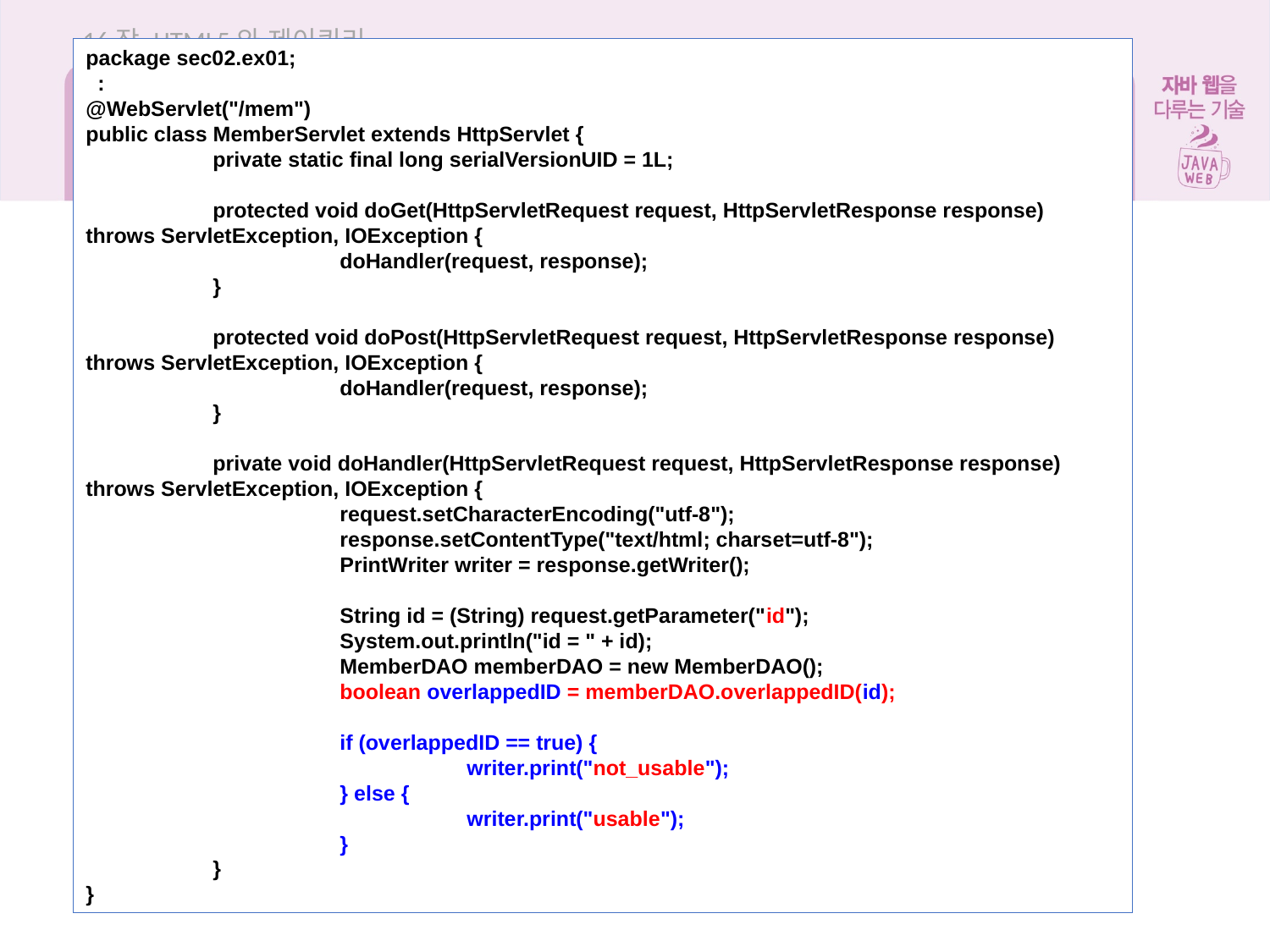

16장 HTML5와 제이쿼리
package sec02.ex01;
  :
@WebServlet("/mem")
public class MemberServlet extends HttpServlet {
	private static final long serialVersionUID = 1L;

	protected void doGet(HttpServletRequest request, HttpServletResponse response)	throws ServletException, IOException {
		doHandler(request, response);
	}

	protected void doPost(HttpServletRequest request, HttpServletResponse response) throws ServletException, IOException {
		doHandler(request, response);
	}

	private void doHandler(HttpServletRequest request, HttpServletResponse response) throws ServletException, IOException {
		request.setCharacterEncoding("utf-8");
		response.setContentType("text/html; charset=utf-8");
		PrintWriter writer = response.getWriter();

		String id = (String) request.getParameter("id");
		System.out.println("id = " + id);
		MemberDAO memberDAO = new MemberDAO();
		boolean overlappedID = memberDAO.overlappedID(id);

		if (overlappedID == true) {
			writer.print("not_usable");
		} else {
			writer.print("usable");
		}
	}
}